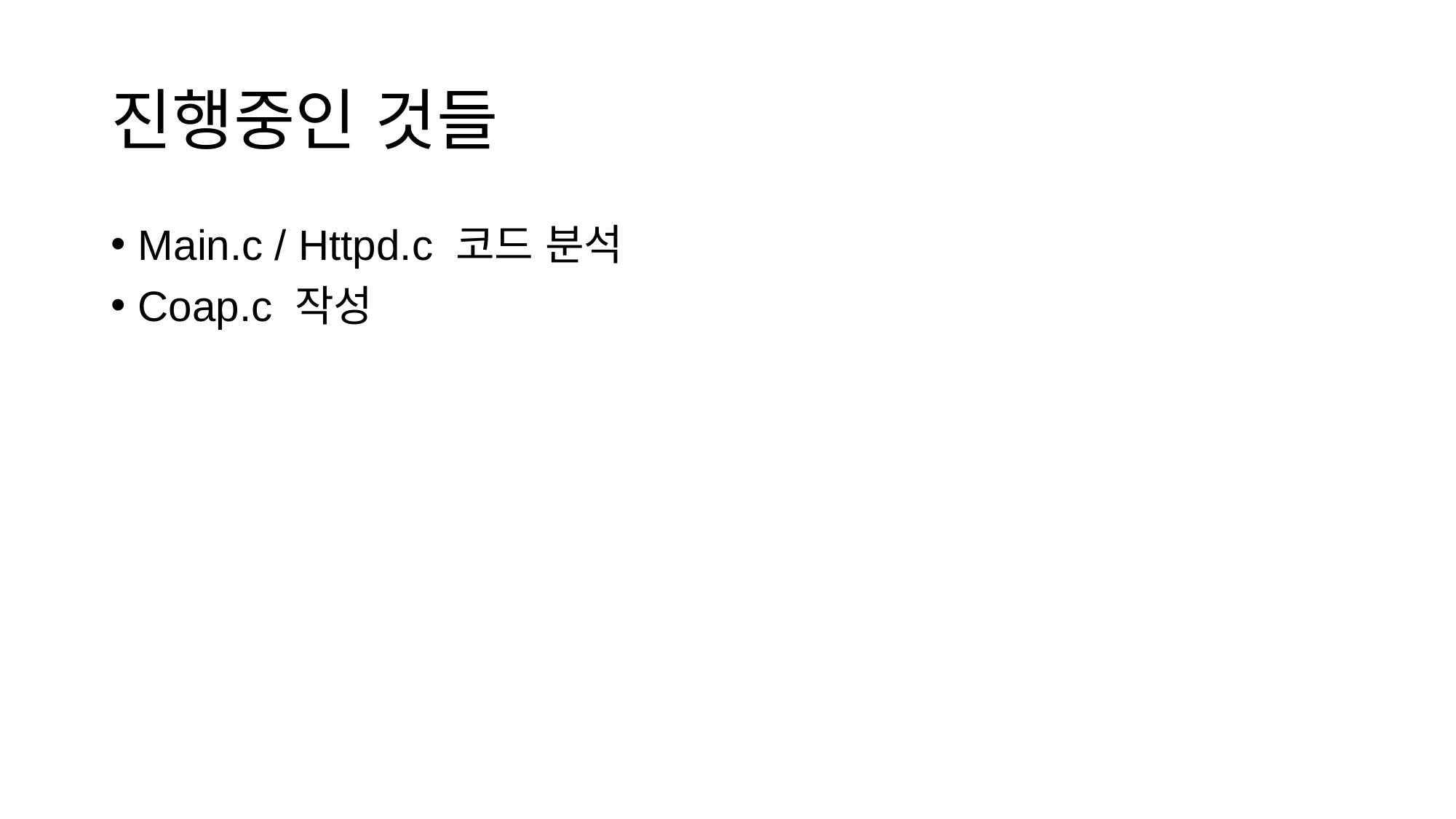

# 진행중인 것들
Main.c / Httpd.c 코드 분석
Coap.c 작성